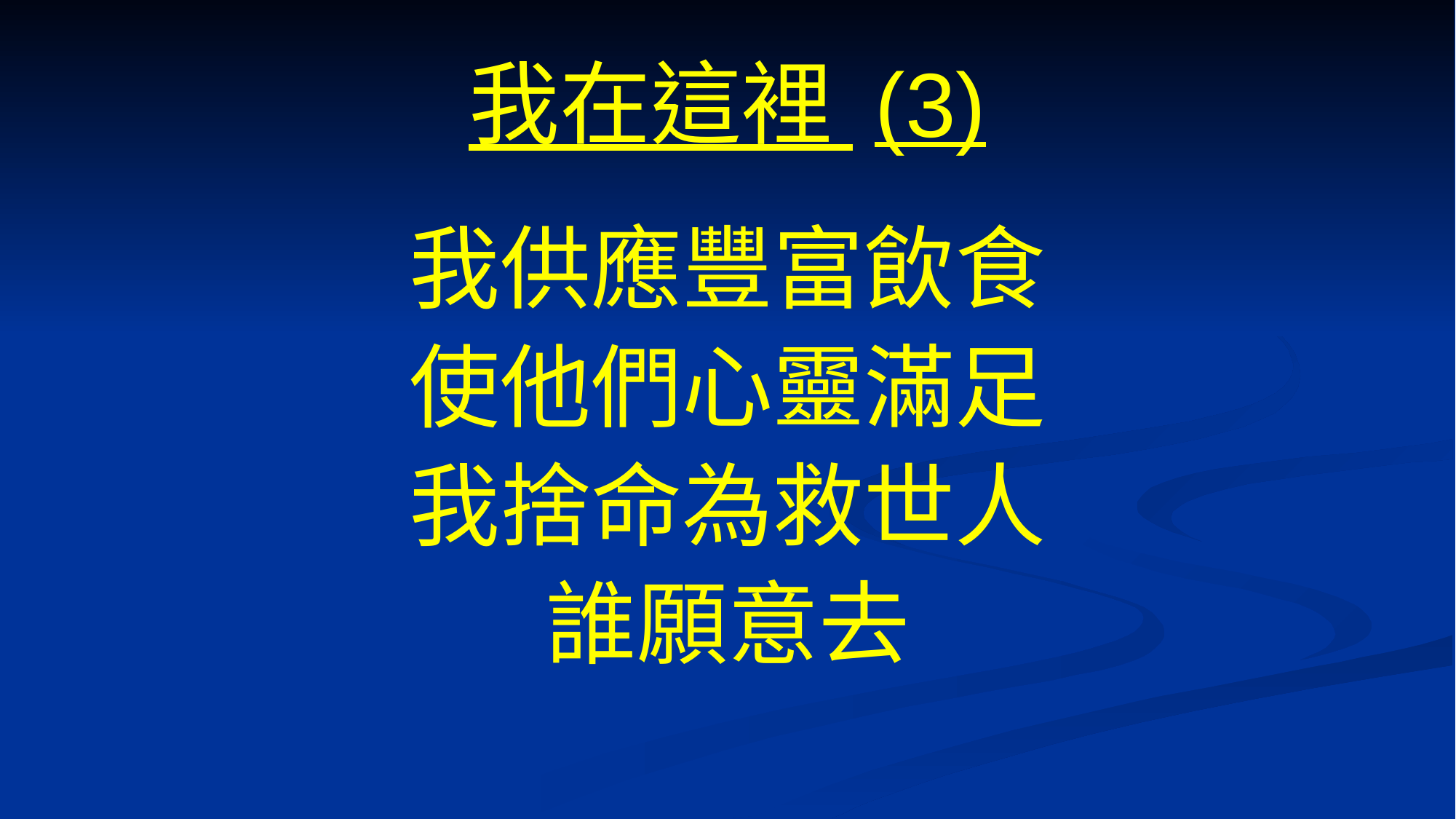

# 我在這裡 (3)
我供應豐富飲食
使他們心靈滿足
我捨命為救世人
誰願意去